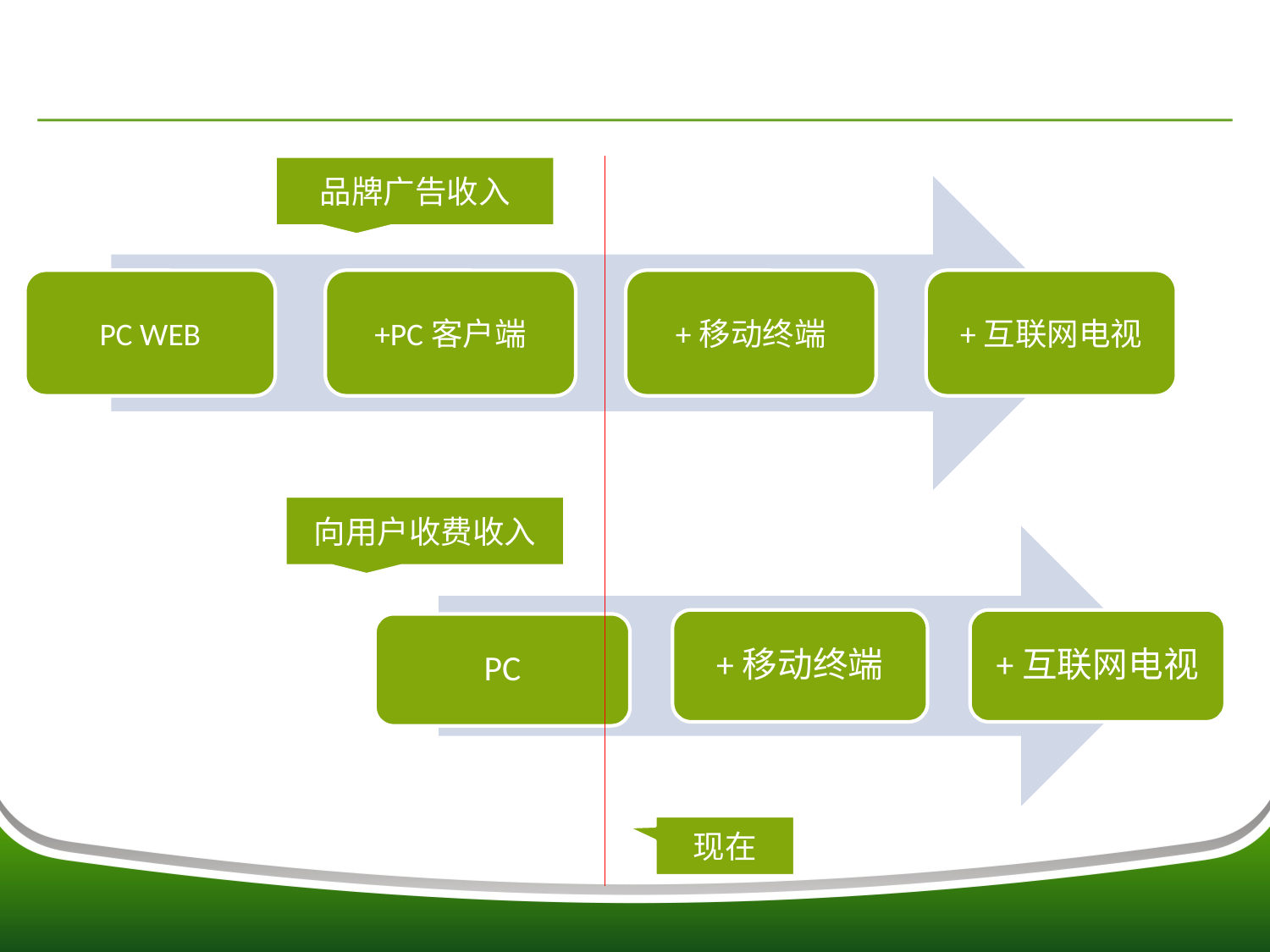

品牌广告收入
PC WEB
+PC客户端
+移动终端
+互联网电视
向用户收费收入
PC
+移动终端
+互联网电视
现在